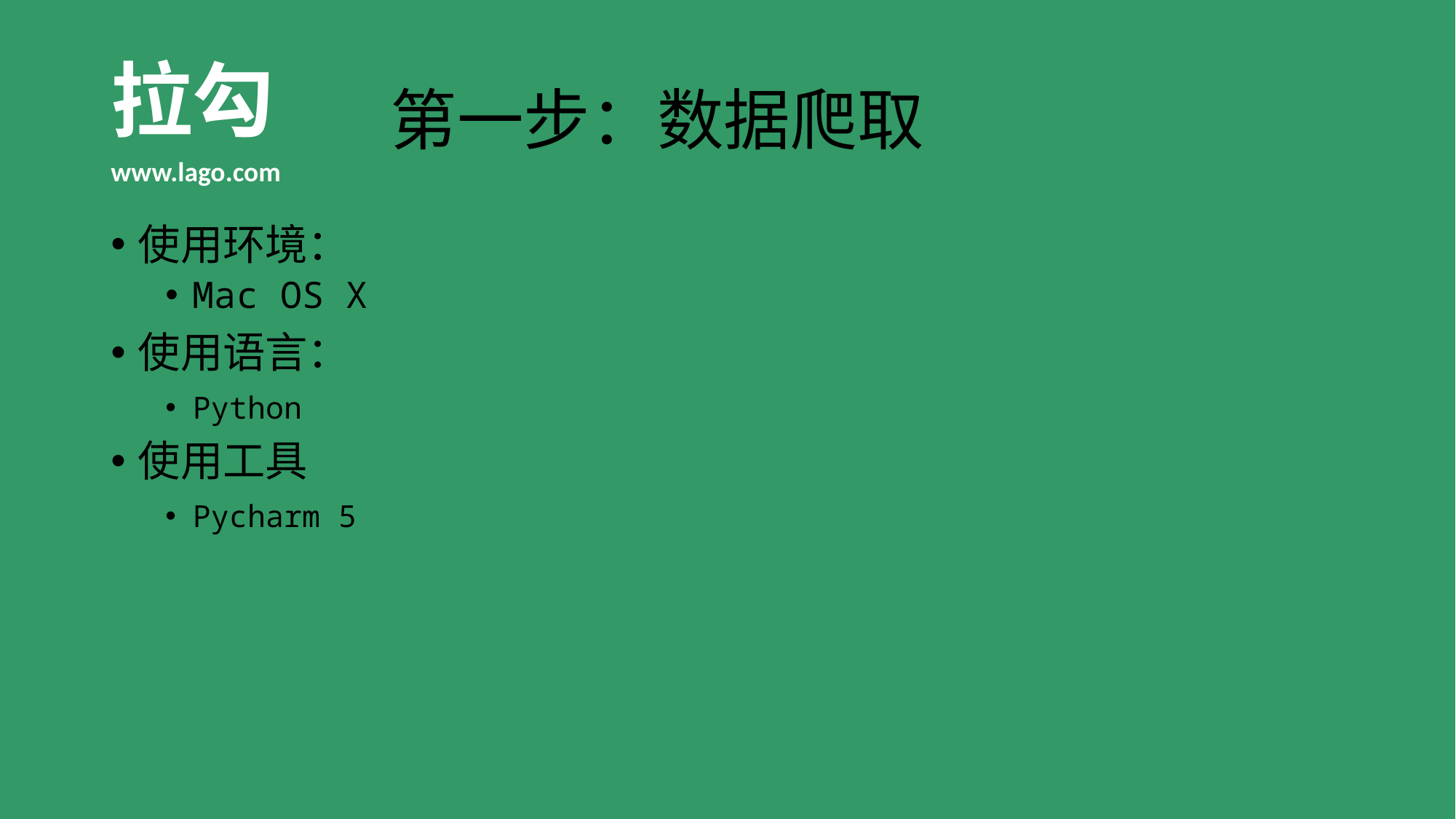

拉勾
www.lago.com
# 第一步：数据爬取
使用环境：
Mac OS X
使用语言：
Python
使用工具
Pycharm 5